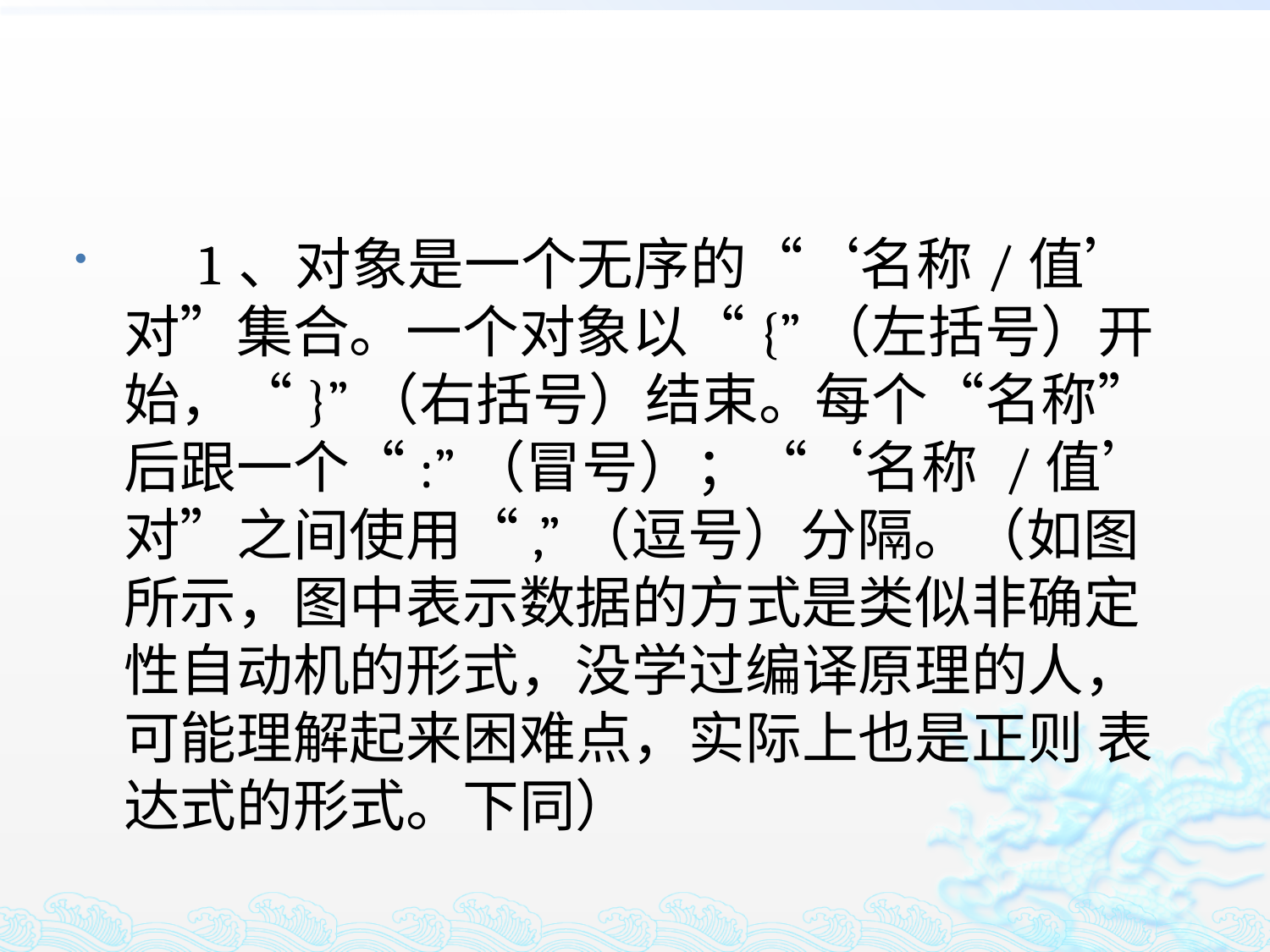

#
　1、对象是一个无序的“‘名称/值’对”集合。一个对象以“{”（左括号）开始，“}”（右括号）结束。每个“名称”后跟一个“:”（冒号）；“‘名称 /值’ 对”之间使用“,”（逗号）分隔。（如图所示，图中表示数据的方式是类似非确定性自动机的形式，没学过编译原理的人，可能理解起来困难点，实际上也是正则 表达式的形式。下同）